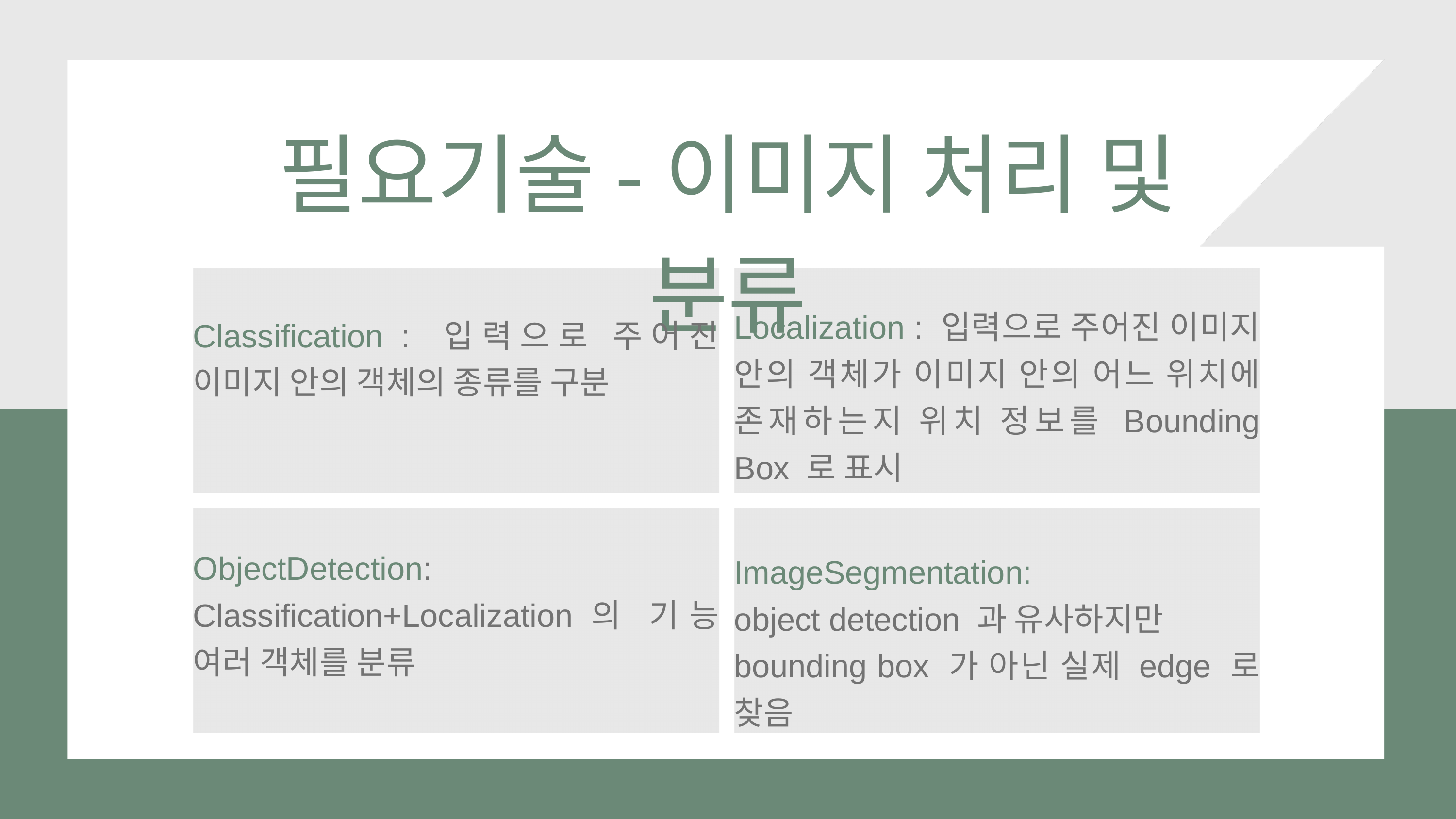

필요기술-이미지 처리 및 분류

Localization : 입력으로 주어진 이미지 안의 객체가 이미지 안의 어느 위치에 존재하는지 위치 정보를 Bounding Box 로 표시
Classification : 입력으로 주어진 이미지 안의 객체의 종류를 구분

ObjectDetection: Classification+Localization의 기능 여러 객체를 분류
ImageSegmentation:
object detection 과 유사하지만
bounding box 가 아닌 실제 edge 로 찾음